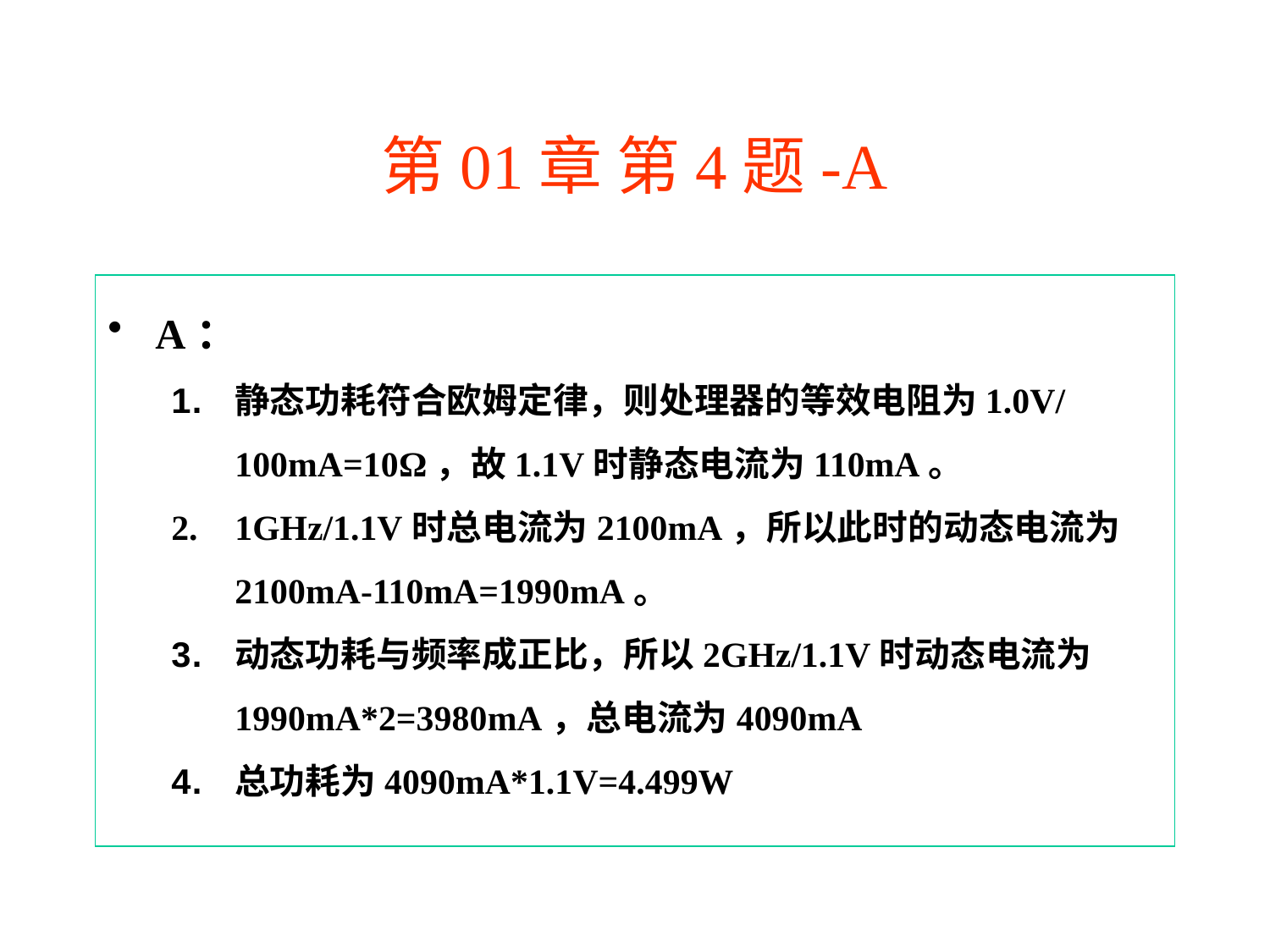

# 第01章 第4题-A
A：
静态功耗符合欧姆定律，则处理器的等效电阻为1.0V/100mA=10Ω，故1.1V时静态电流为110mA。
1GHz/1.1V时总电流为2100mA，所以此时的动态电流为2100mA-110mA=1990mA。
动态功耗与频率成正比，所以2GHz/1.1V时动态电流为1990mA*2=3980mA，总电流为4090mA
总功耗为4090mA*1.1V=4.499W